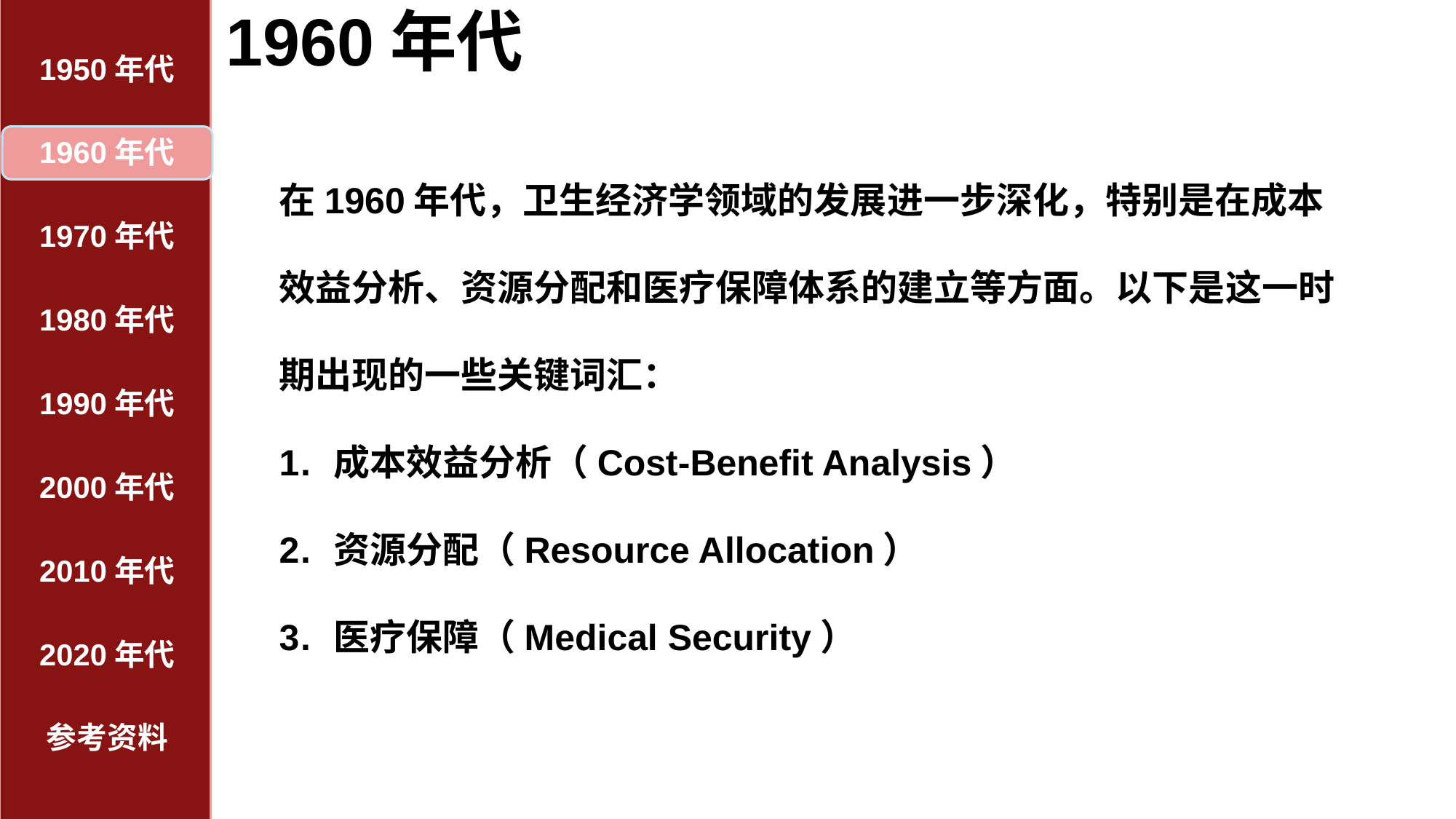

# 1960年代

1950年代

1960年代
在1960年代，卫生经济学领域的发展进一步深化，特别是在成本效益分析、资源分配和医疗保障体系的建立等方面。以下是这一时期出现的一些关键词汇：
成本效益分析（Cost-Benefit Analysis）
资源分配（Resource Allocation）
医疗保障（Medical Security）
1970年代
1980年代

1990年代

2000年代
2010年代
2020年代
参考资料